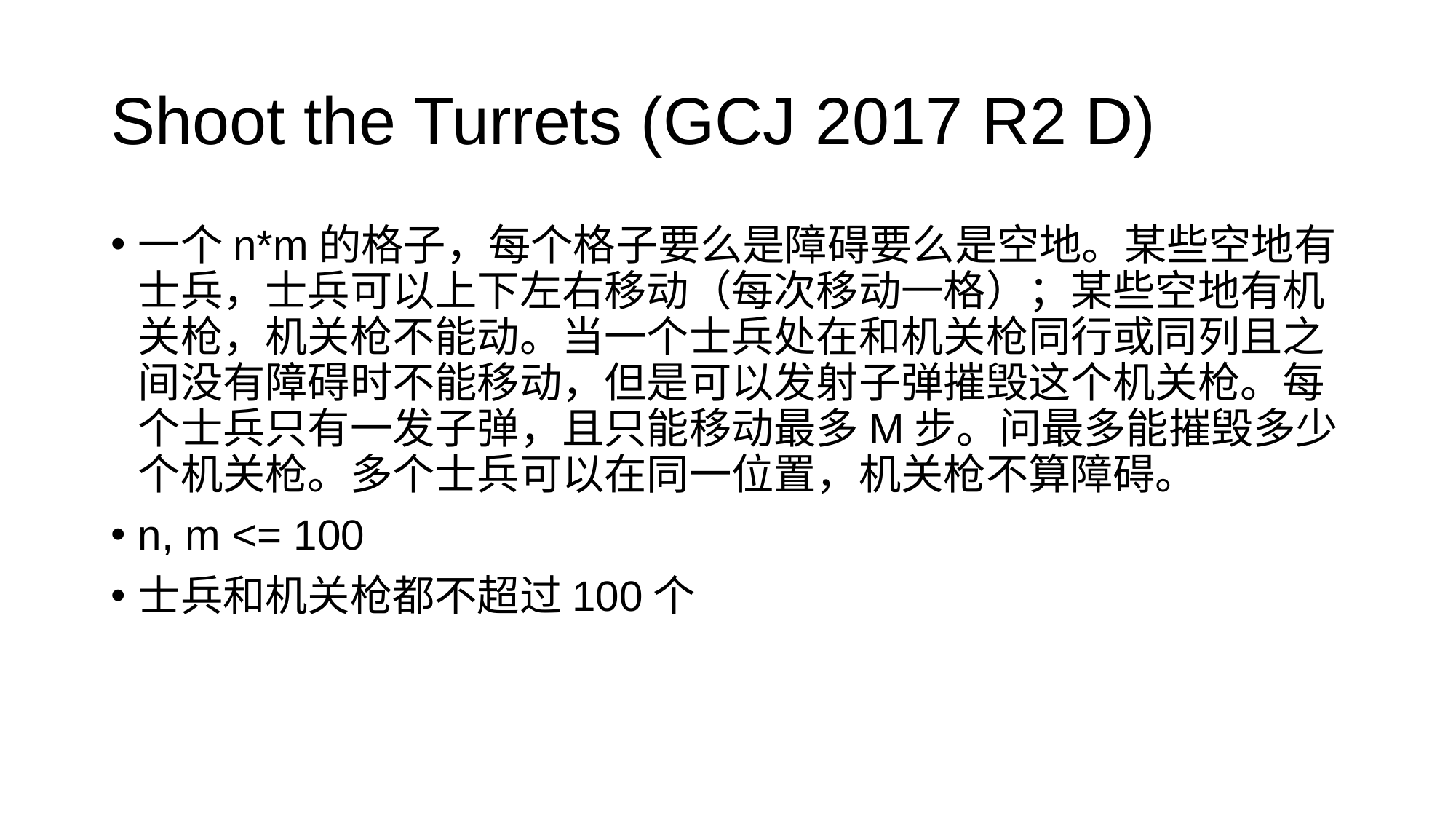

# Shoot the Turrets (GCJ 2017 R2 D)
一个n*m的格子，每个格子要么是障碍要么是空地。某些空地有士兵，士兵可以上下左右移动（每次移动一格）；某些空地有机关枪，机关枪不能动。当一个士兵处在和机关枪同行或同列且之间没有障碍时不能移动，但是可以发射子弹摧毁这个机关枪。每个士兵只有一发子弹，且只能移动最多M步。问最多能摧毁多少个机关枪。多个士兵可以在同一位置，机关枪不算障碍。
n, m <= 100
士兵和机关枪都不超过100个